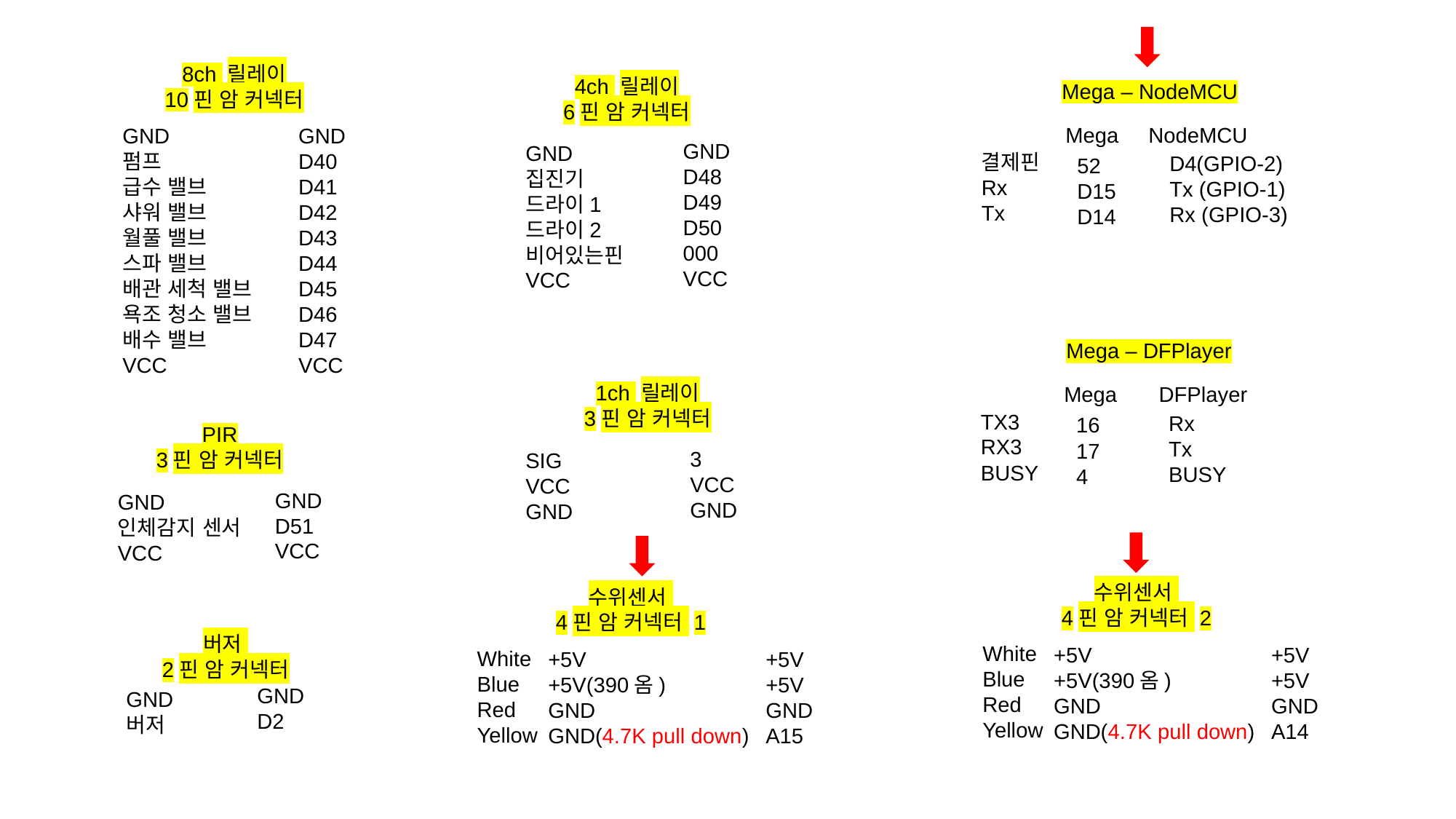

8ch 릴레이
10핀 암 커넥터
GND
펌프
급수 밸브
샤워 밸브
월풀 밸브
스파 밸브
배관 세척 밸브
욕조 청소 밸브
배수 밸브
VCC

GND
D40
D41
D42
D43
D44
D45
D46
D47
VCC

4ch 릴레이
6핀 암 커넥터

GND
D48
D49
D50
000
VCC

GND
집진기
드라이1
드라이2
비어있는핀
VCC
Mega – NodeMCU
Mega     NodeMCU
결제핀
Rx
Tx

D4(GPIO-2)
Tx (GPIO-1)
Rx (GPIO-3)

52
D15
D14
Mega – DFPlayer
Mega       DFPlayer
TX3
RX3
BUSY

Rx
Tx
BUSY

16
17
4
1ch 릴레이
3핀 암 커넥터
3       VCC
GND
SIG
VCC
GND

PIR
3핀 암 커넥터
GND
D51
VCC
GND
인체감지 센서
VCC

수위센서
4핀 암 커넥터 2

White
Blue
Red
Yellow

+5V
+5V(390옴)
GND
GND(4.7K pull down)

+5V
+5V
GND
A14
수위센서
4핀 암 커넥터 1

White
Blue
Red
Yellow

+5V
+5V(390옴)
GND
GND(4.7K pull down)

+5V
+5V
GND
A15
버저
2핀 암 커넥터
GND
D2

GND
버저